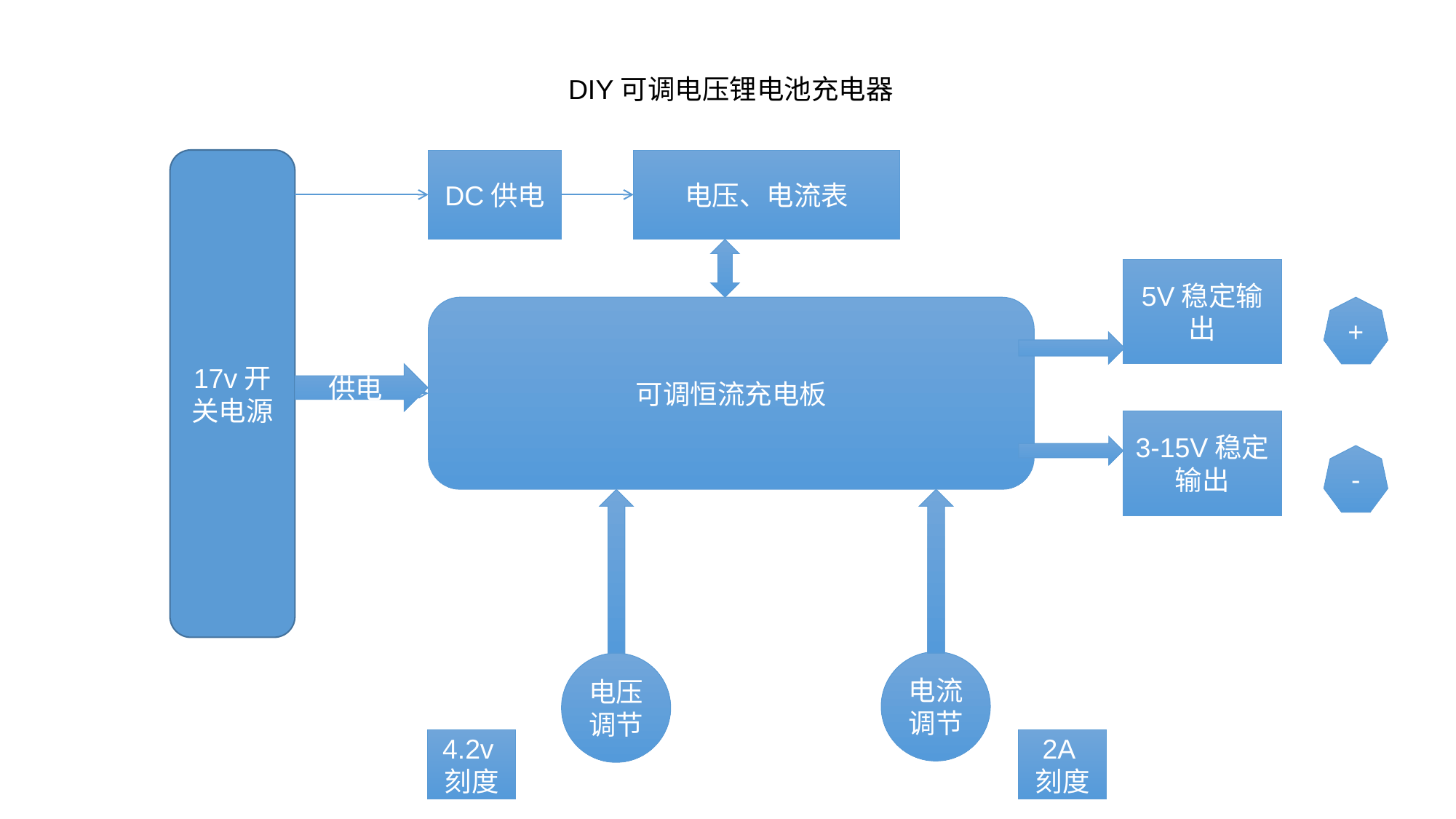

DIY可调电压锂电池充电器
17v开关电源
DC供电
电压、电流表

5V稳定输出
可调恒流充电板
+

供电
3-15V稳定输出

-

电流调节
电压调节
4.2v刻度
2A刻度